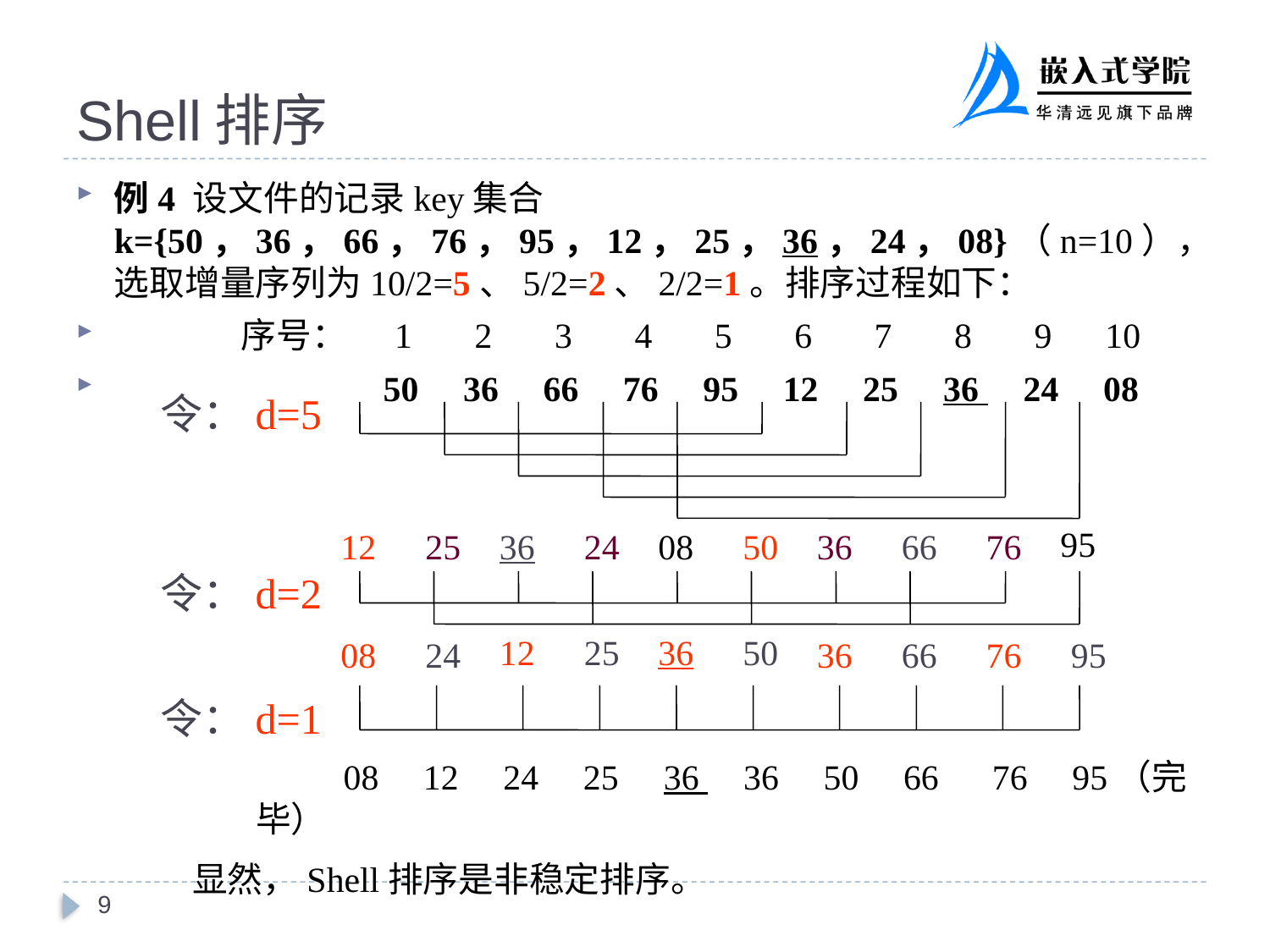

# Shell排序
例4 设文件的记录key集合k={50，36，66，76，95，12，25，36，24，08}（n=10），选取增量序列为10/2=5、5/2=2、2/2=1。排序过程如下：
	序号：     1       2       3       4       5       6       7       8       9      10
	                50     36     66     76     95     12     25     36     24     08

令：d=5

95
08
12
50
25
36
36
66
24
76
令：d=2

12
36
08
36
76
25
50
24
66
95
令：d=1

                 08     12     24     25     36     36     50     66      76     95（完毕）
显然，Shell排序是非稳定排序。
9